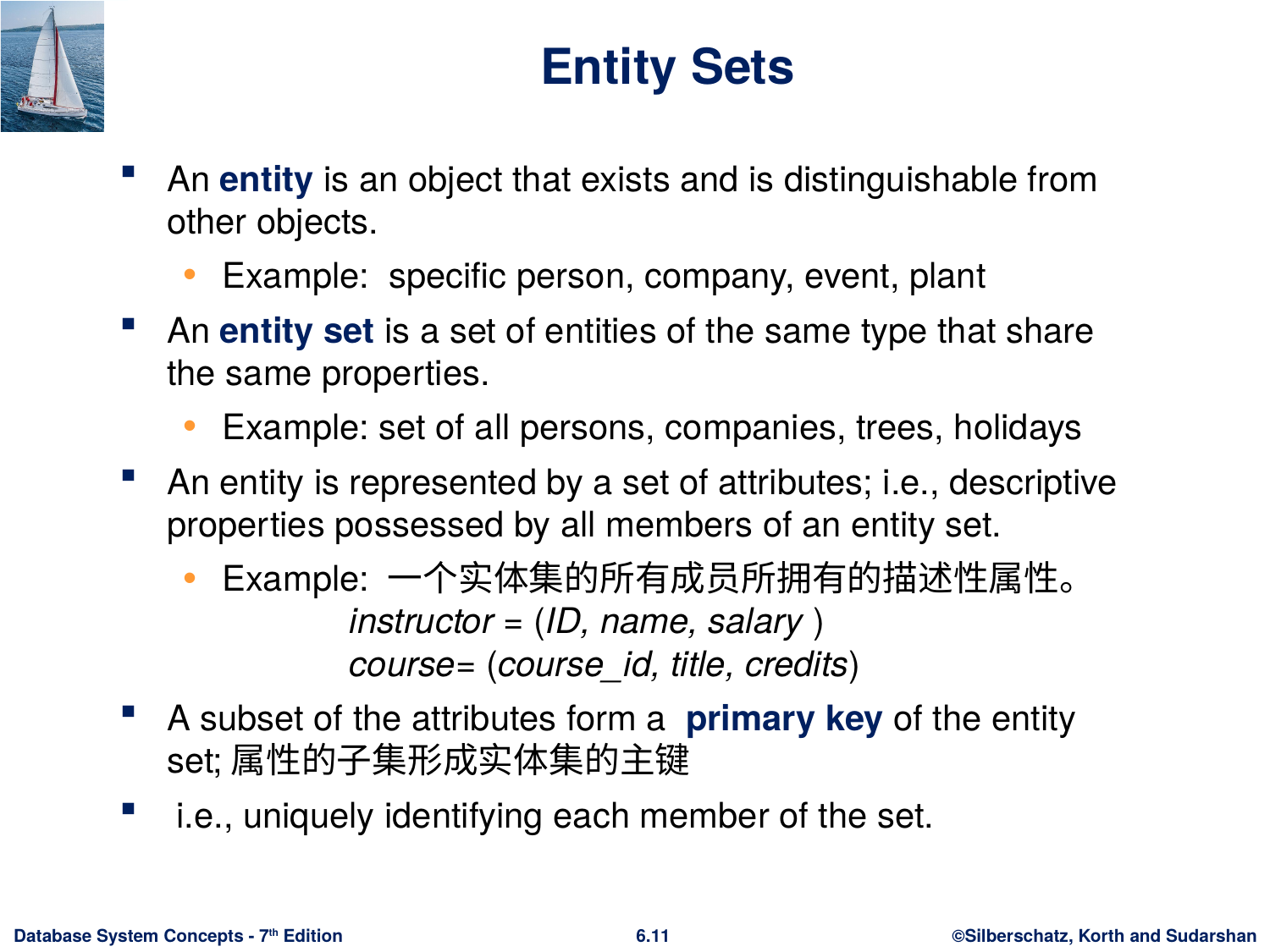

# Entity Sets
An entity is an object that exists and is distinguishable from other objects.
Example:  specific person, company, event, plant
An entity set is a set of entities of the same type that share the same properties.
Example: set of all persons, companies, trees, holidays
An entity is represented by a set of attributes; i.e., descriptive properties possessed by all members of an entity set.
Example: 一个实体集的所有成员所拥有的描述性属性。     	instructor = (ID, name, salary )
	course= (course_id, title, credits)
A subset of the attributes form a  primary key of the entity set;属性的子集形成实体集的主键
 i.e., uniquely identifying each member of the set.